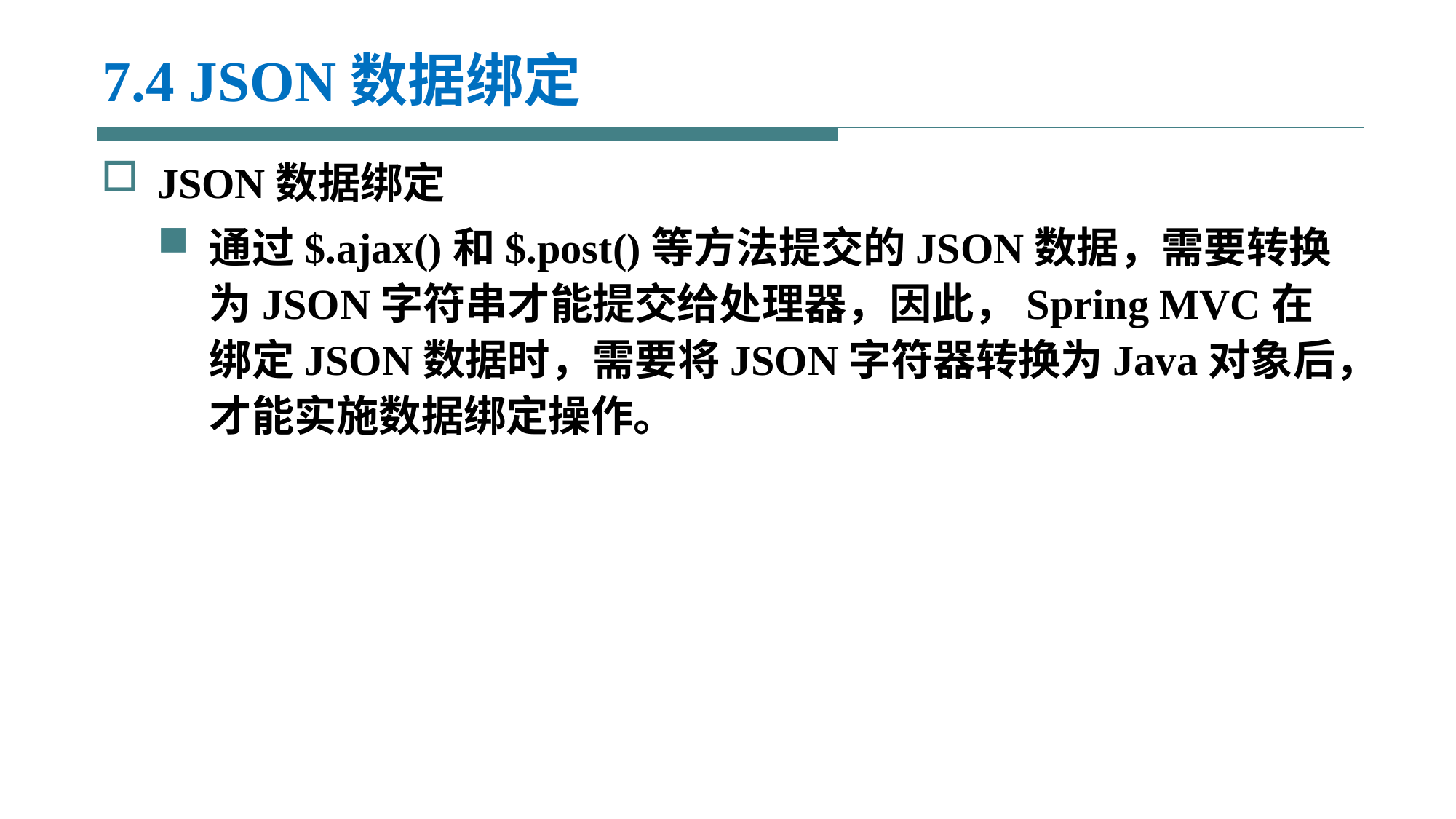

# 7.4 JSON数据绑定
JSON数据绑定
通过$.ajax()和$.post()等方法提交的JSON数据，需要转换为JSON字符串才能提交给处理器，因此，Spring MVC在绑定JSON数据时，需要将JSON字符器转换为Java对象后，才能实施数据绑定操作。
25